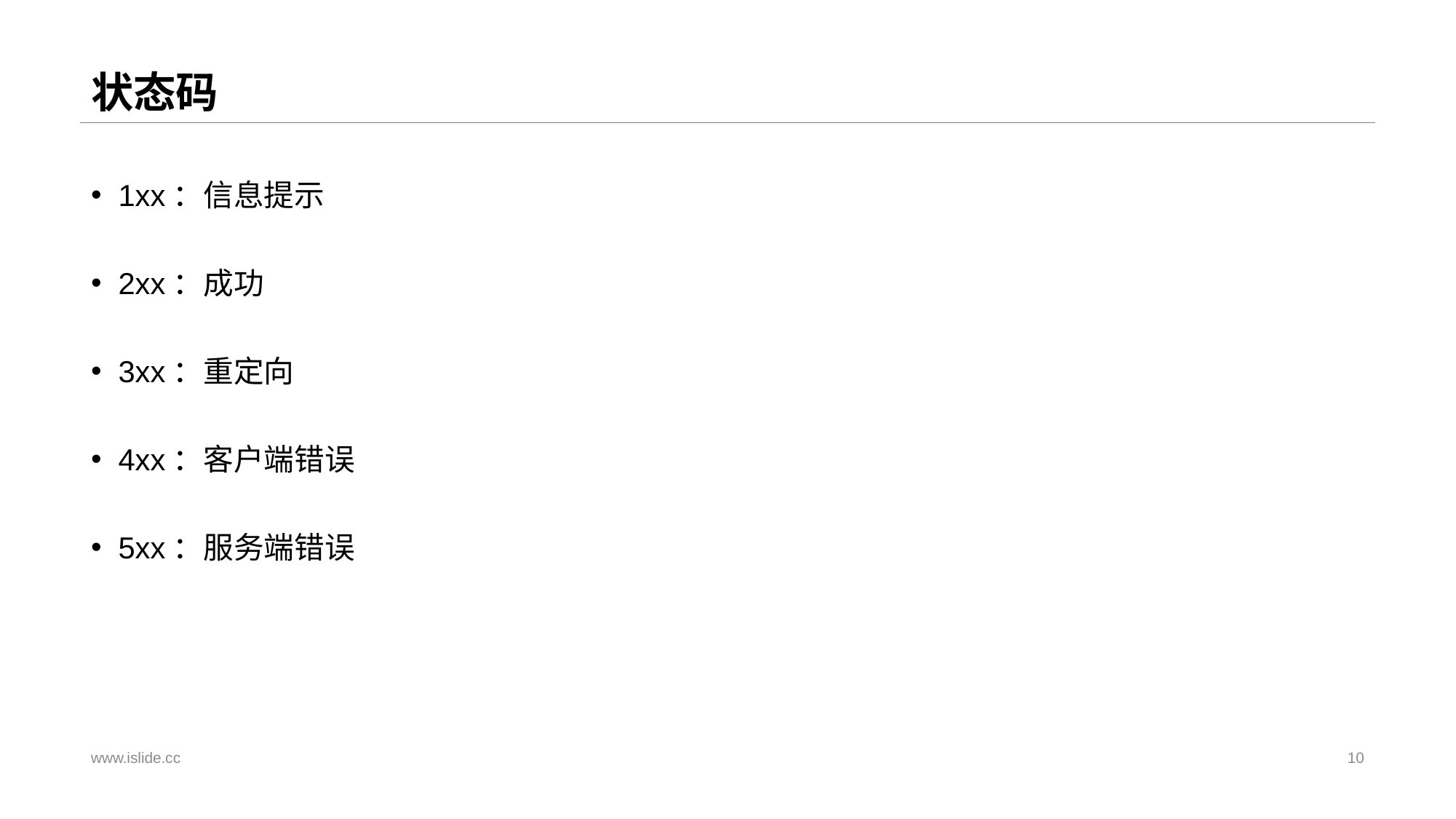

# 状态码
1xx：信息提示
2xx：成功
3xx：重定向
4xx：客户端错误
5xx：服务端错误
www.islide.cc
10